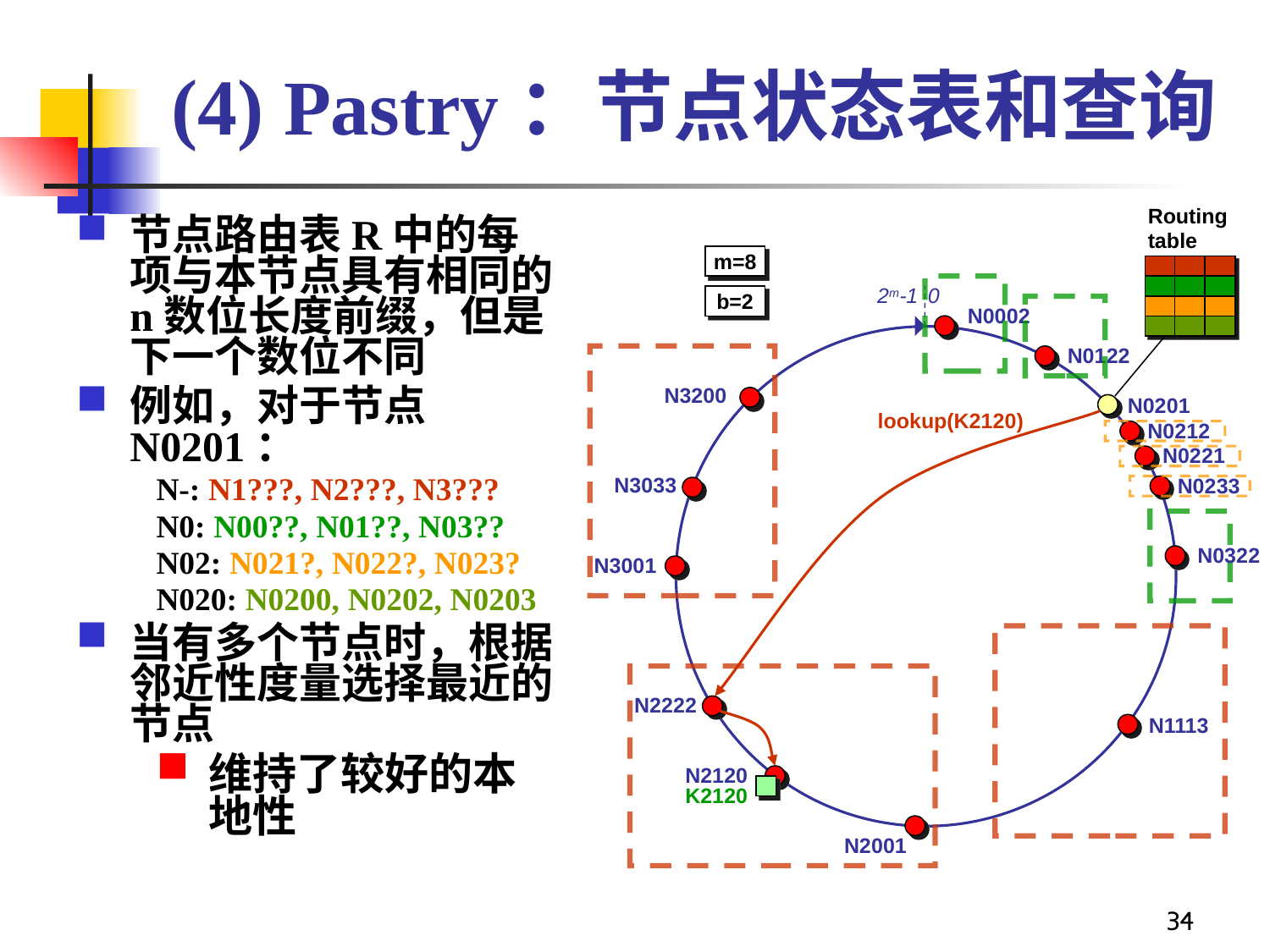

# (4) Pastry：节点状态表和查询
Routing
table
节点路由表R中的每项与本节点具有相同的n数位长度前缀，但是下一个数位不同
例如，对于节点N0201：
N-: N1???, N2???, N3???
N0: N00??, N01??, N03??
N02: N021?, N022?, N023?
N020: N0200, N0202, N0203
当有多个节点时，根据邻近性度量选择最近的节点
维持了较好的本地性
m=8

2m-1	0

b=2

N0002

N0122

N3200
N0201

lookup(K2120)

N0212

N0221

N3033
N0233

N0322
N3001

N2222

N1113

N2120

K2120

N2001
34